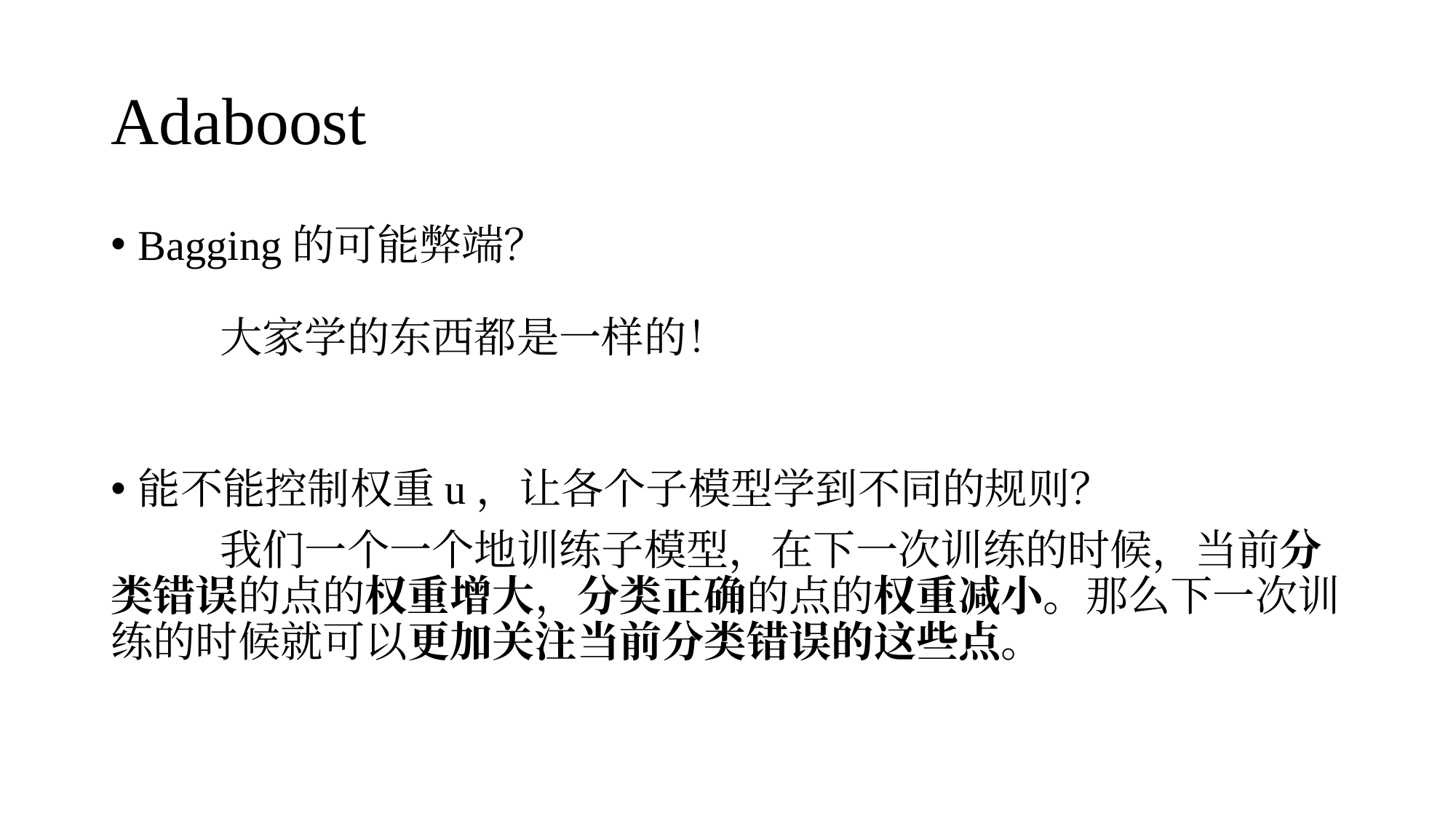

# Adaboost
Bagging的可能弊端？
	大家学的东西都是一样的！

能不能控制权重u，让各个子模型学到不同的规则？
	我们一个一个地训练子模型，在下一次训练的时候，当前分类错误的点的权重增大，分类正确的点的权重减小。那么下一次训练的时候就可以更加关注当前分类错误的这些点。